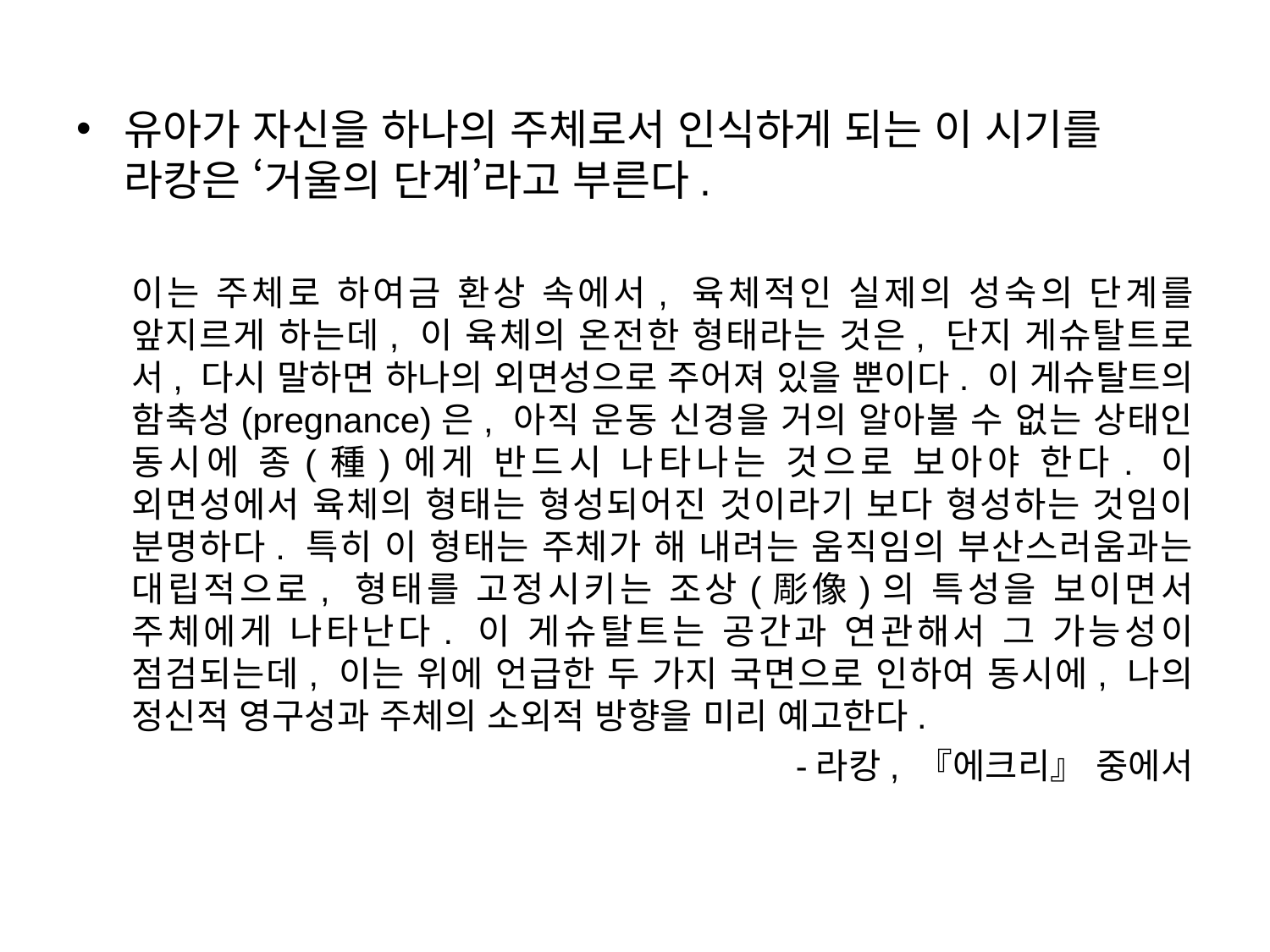

유아가 자신을 하나의 주체로서 인식하게 되는 이 시기를 라캉은 ‘거울의 단계’라고 부른다.

이는 주체로 하여금 환상 속에서, 육체적인 실제의 성숙의 단계를 앞지르게 하는데, 이 육체의 온전한 형태라는 것은, 단지 게슈탈트로서, 다시 말하면 하나의 외면성으로 주어져 있을 뿐이다. 이 게슈탈트의 함축성(pregnance)은, 아직 운동 신경을 거의 알아볼 수 없는 상태인 동시에 종(種)에게 반드시 나타나는 것으로 보아야 한다. 이 외면성에서 육체의 형태는 형성되어진 것이라기 보다 형성하는 것임이 분명하다. 특히 이 형태는 주체가 해 내려는 움직임의 부산스러움과는 대립적으로, 형태를 고정시키는 조상(彫像)의 특성을 보이면서 주체에게 나타난다. 이 게슈탈트는 공간과 연관해서 그 가능성이 점검되는데, 이는 위에 언급한 두 가지 국면으로 인하여 동시에, 나의 정신적 영구성과 주체의 소외적 방향을 미리 예고한다.
-라캉, 『에크리』 중에서